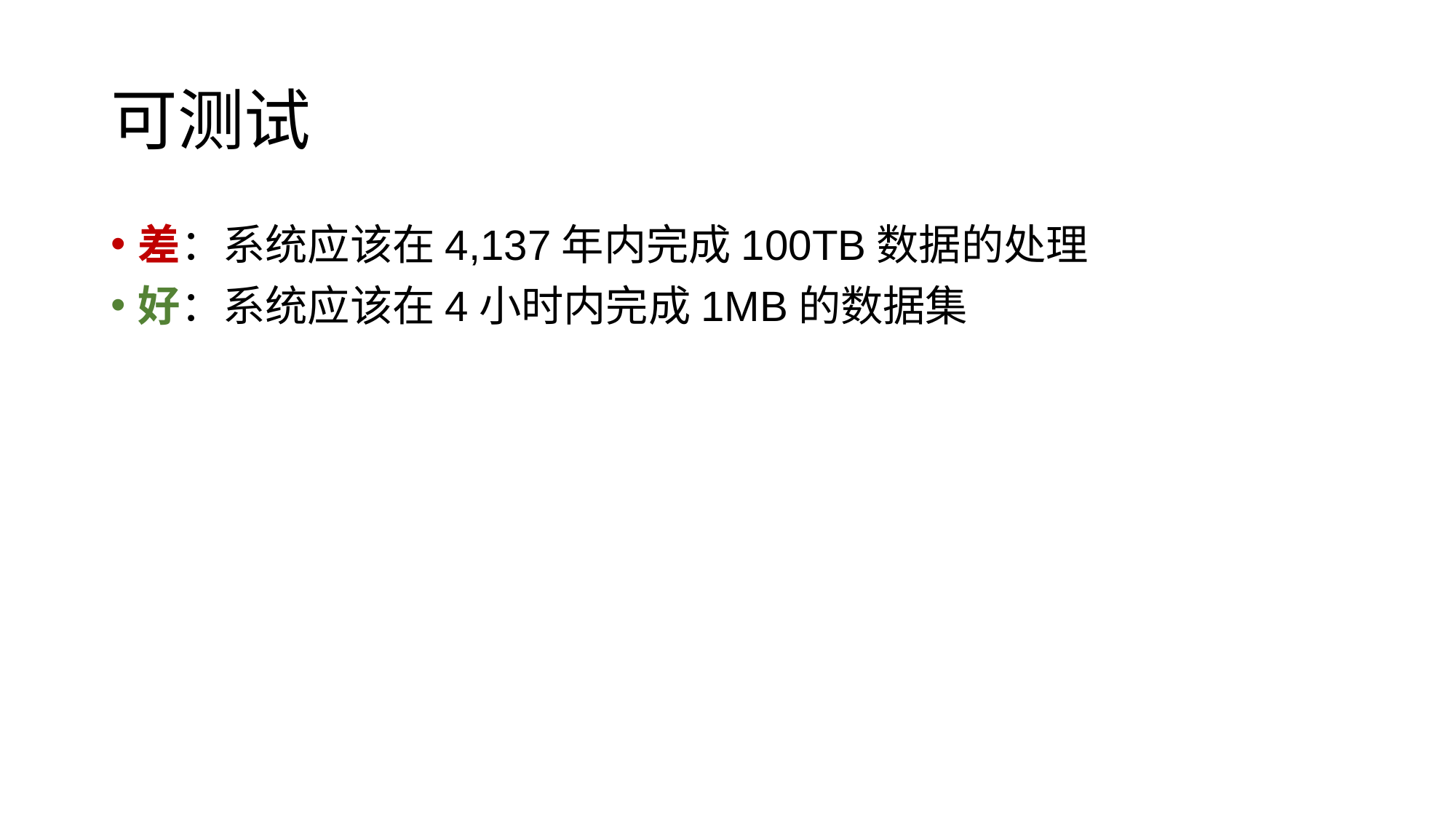

# 可测试
差：系统应该在4,137年内完成100TB数据的处理
好：系统应该在4小时内完成1MB的数据集